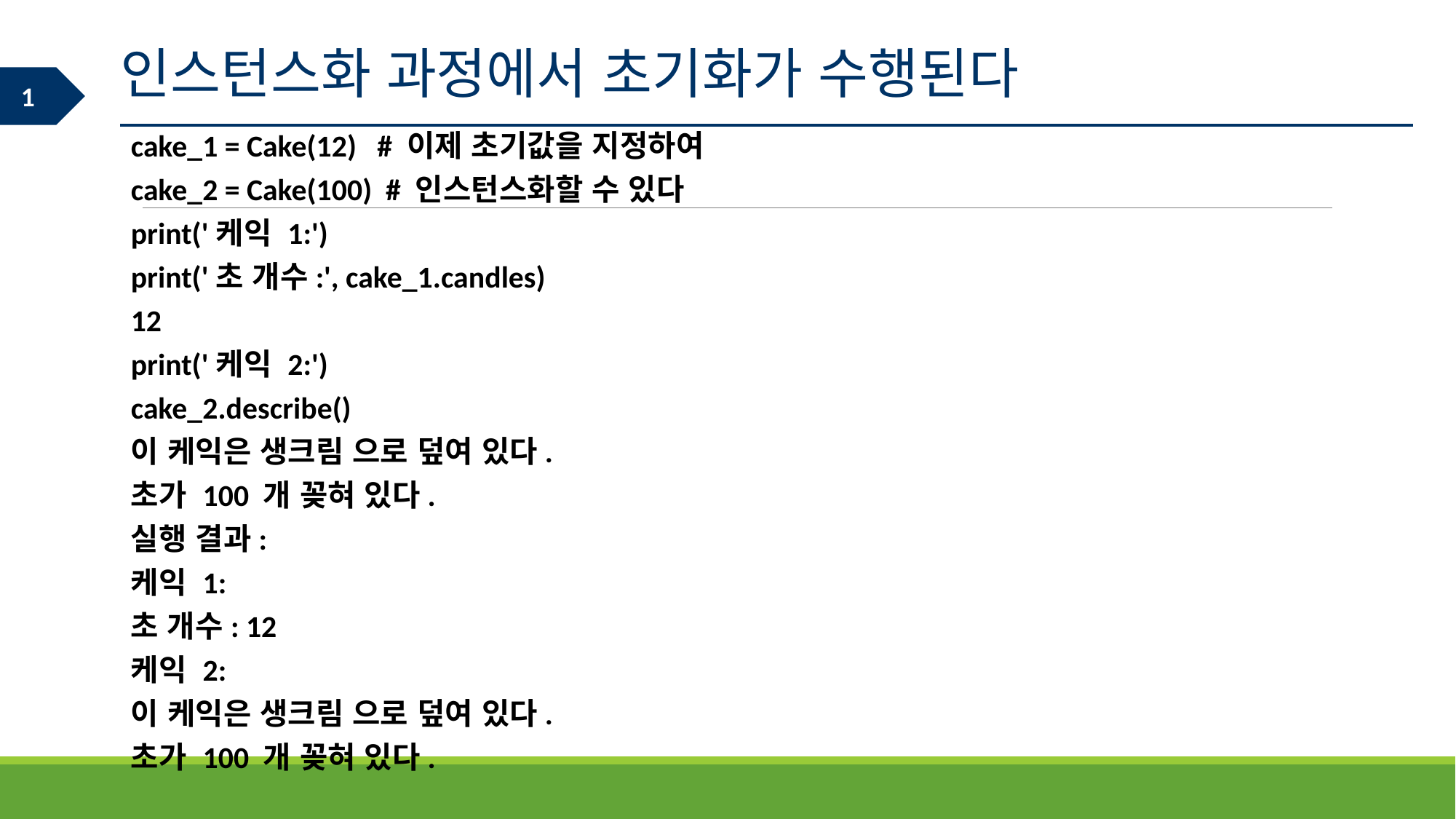

인스턴스화 과정에서 초기화가 수행된다
cake_1 = Cake(12)   # 이제 초기값을 지정하여
cake_2 = Cake(100)  # 인스턴스화할 수 있다
print('케익 1:')
print('초 개수:', cake_1.candles)
12
print('케익 2:')
cake_2.describe()
이 케익은 생크림 으로 덮여 있다.
초가 100 개 꽂혀 있다.
실행 결과:
케익 1:
초 개수: 12
케익 2:
이 케익은 생크림 으로 덮여 있다.
초가 100 개 꽂혀 있다.